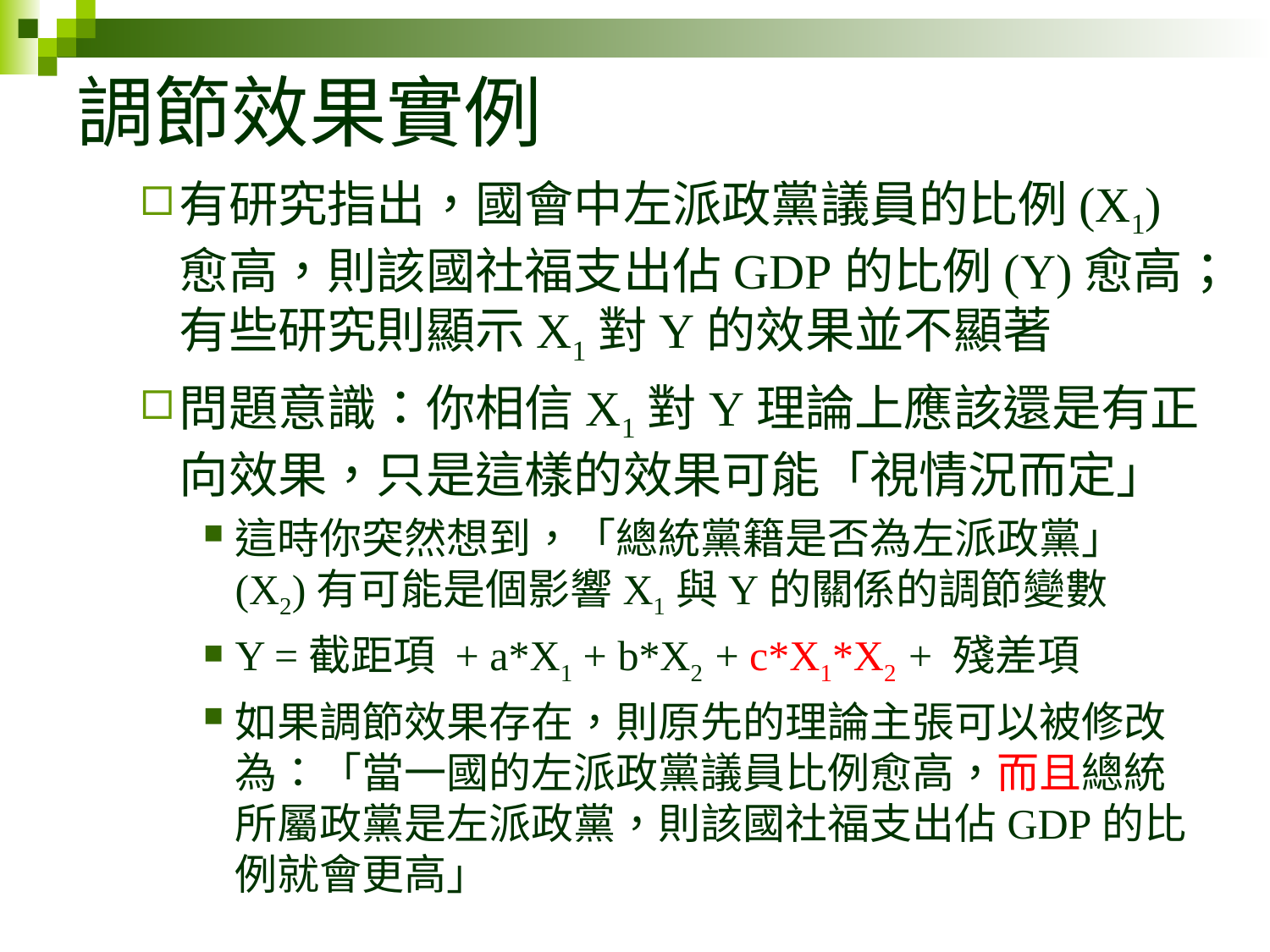

# 調節效果實例
有研究指出，國會中左派政黨議員的比例(X1)愈高，則該國社福支出佔GDP的比例(Y)愈高；有些研究則顯示X1對Y的效果並不顯著
問題意識：你相信X1對Y理論上應該還是有正向效果，只是這樣的效果可能「視情況而定」
這時你突然想到，「總統黨籍是否為左派政黨」(X2)有可能是個影響X1與Y的關係的調節變數
Y =截距項 + a*X1 + b*X2  + c*X1*X2  + 殘差項
如果調節效果存在，則原先的理論主張可以被修改為：「當一國的左派政黨議員比例愈高，而且總統所屬政黨是左派政黨，則該國社福支出佔GDP的比例就會更高」